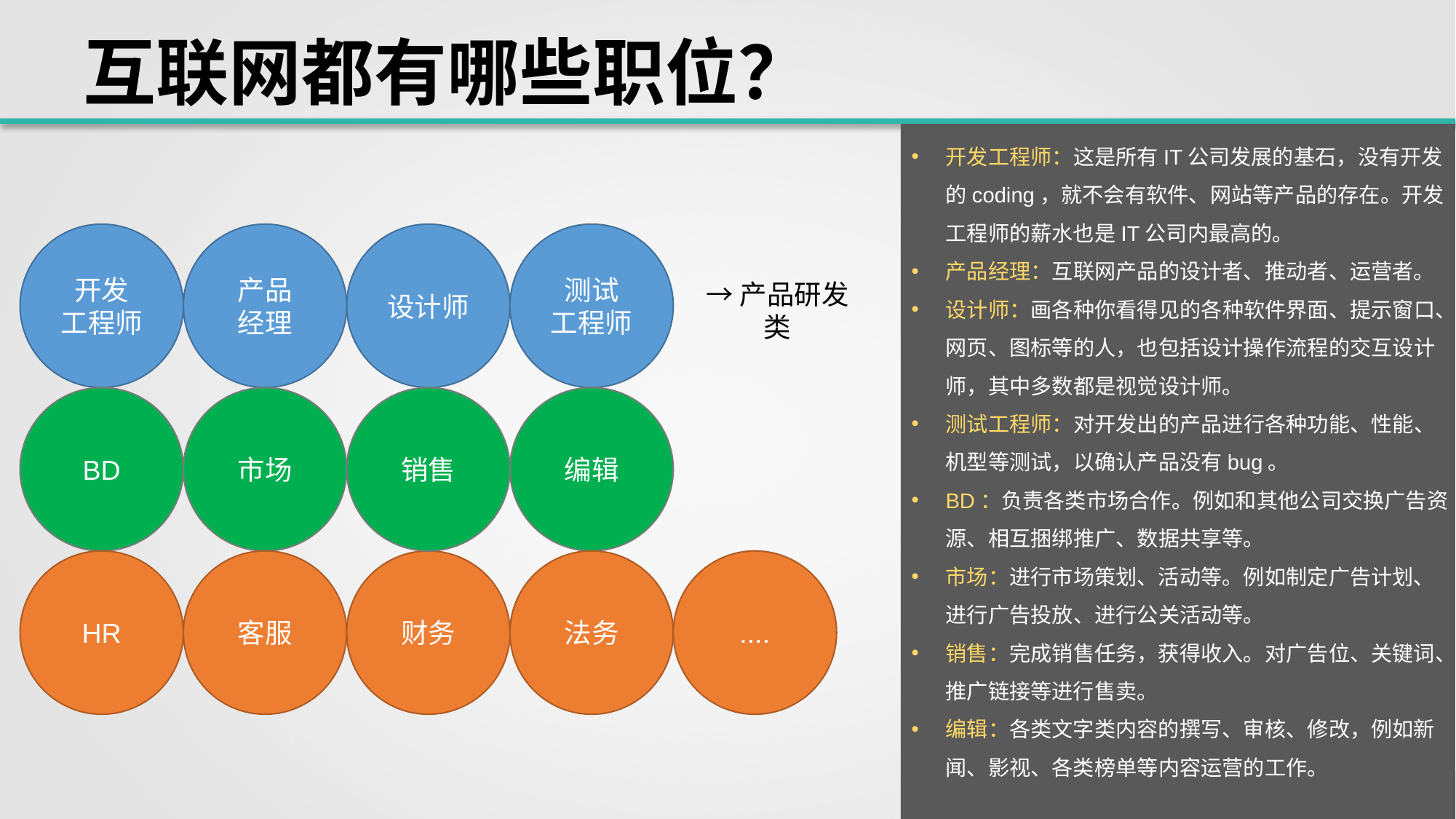

# 互联网都有哪些职位？

开发工程师：这是所有IT公司发展的基石，没有开发的coding，就不会有软件、网站等产品的存在。开发工程师的薪水也是IT公司内最高的。
产品经理：互联网产品的设计者、推动者、运营者。
设计师：画各种你看得见的各种软件界面、提示窗口、网页、图标等的人，也包括设计操作流程的交互设计师，其中多数都是视觉设计师。
测试工程师：对开发出的产品进行各种功能、性能、机型等测试，以确认产品没有bug。
BD：负责各类市场合作。例如和其他公司交换广告资源、相互捆绑推广、数据共享等。
市场：进行市场策划、活动等。例如制定广告计划、进行广告投放、进行公关活动等。
销售：完成销售任务，获得收入。对广告位、关键词、推广链接等进行售卖。
编辑：各类文字类内容的撰写、审核、修改，例如新闻、影视、各类榜单等内容运营的工作。
开发
工程师
产品
经理
设计师
测试
工程师
→产品研发类
BD
市场
销售
编辑
HR
客服
财务
法务
....